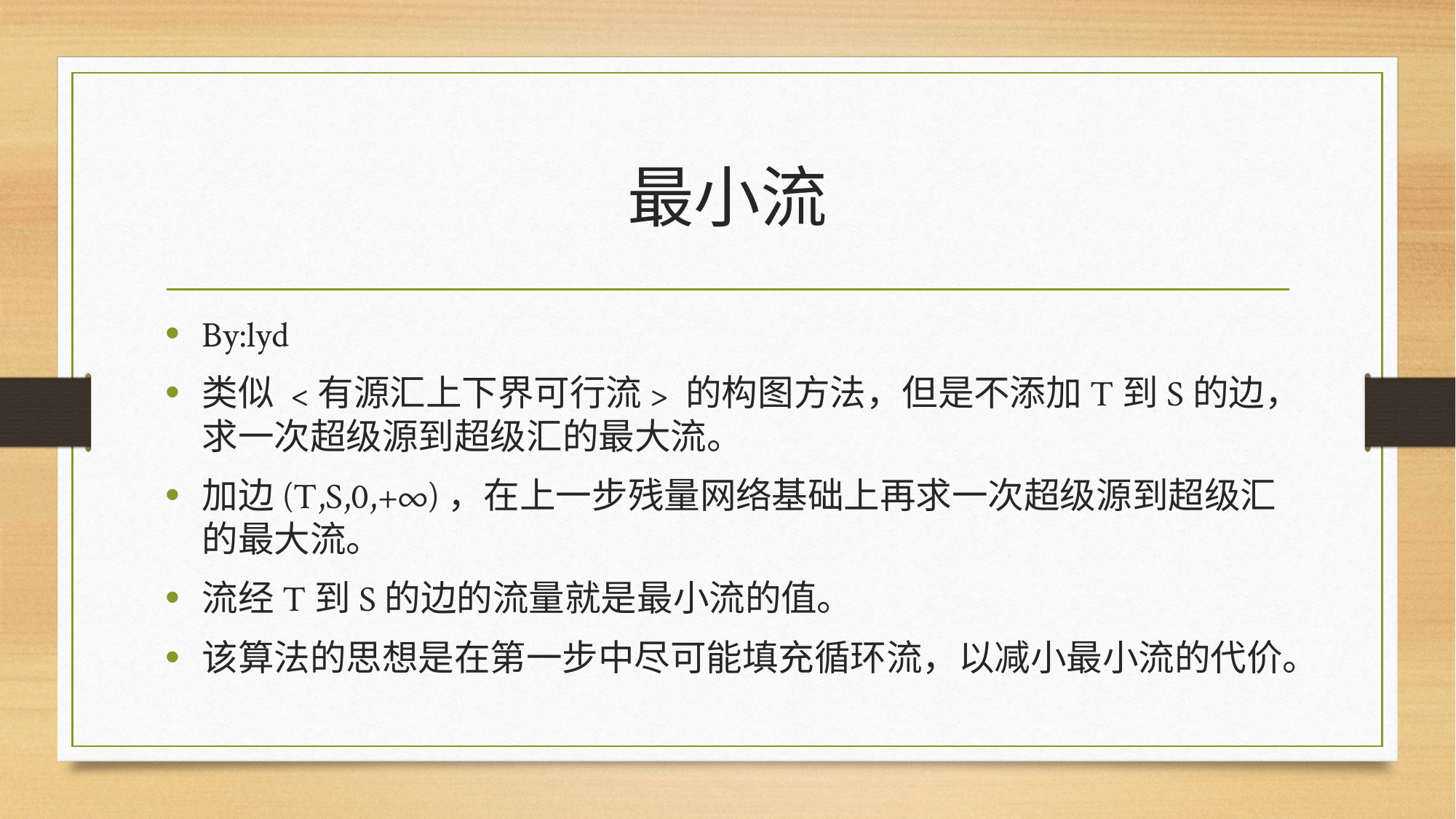

# 最小流
By:lyd
类似 <有源汇上下界可行流> 的构图方法，但是不添加T到S的边，求一次超级源到超级汇的最大流。
加边(T,S,0,+∞)，在上一步残量网络基础上再求一次超级源到超级汇的最大流。
流经T到S的边的流量就是最小流的值。
该算法的思想是在第一步中尽可能填充循环流，以减小最小流的代价。